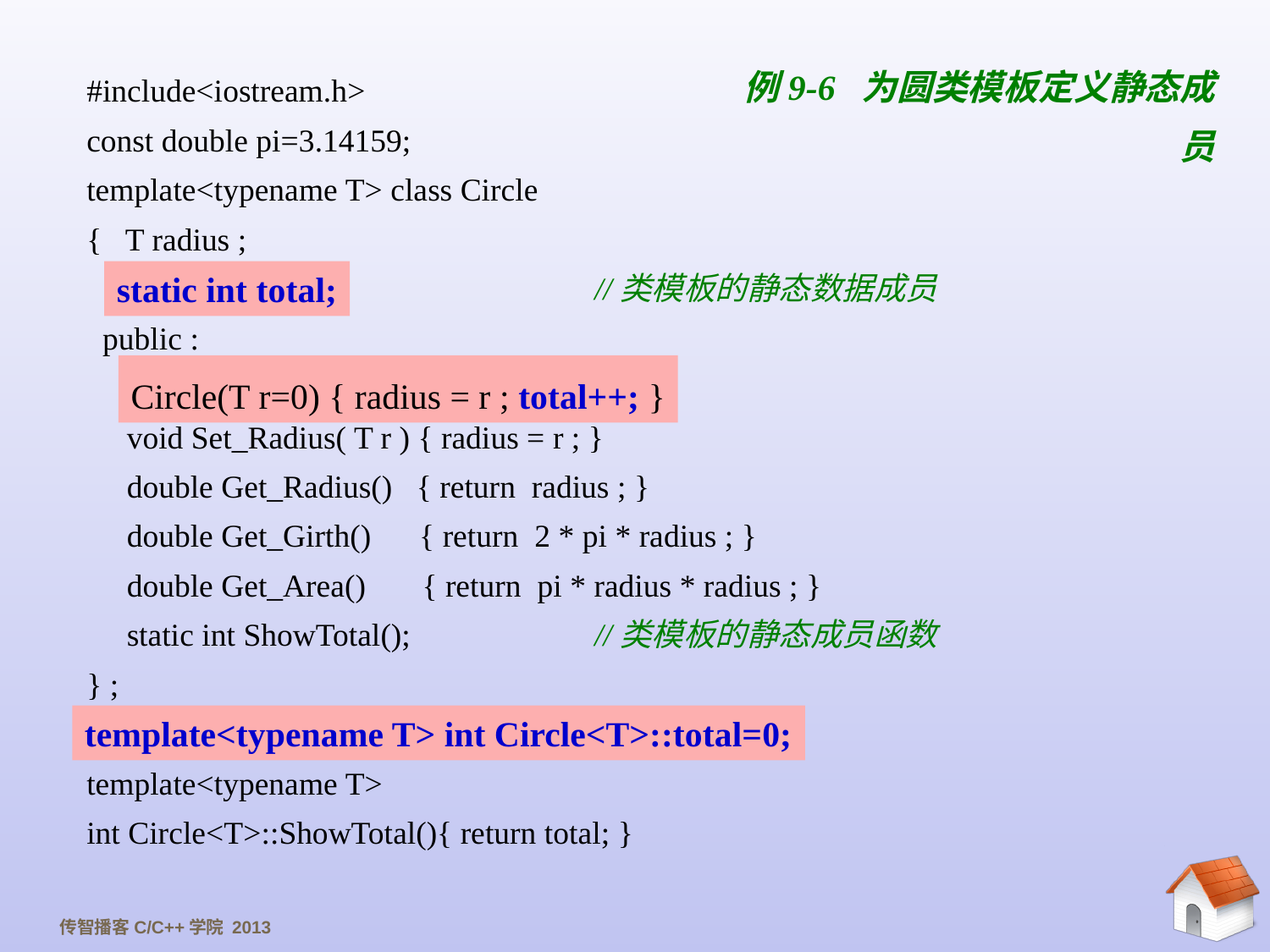

例9-6  为圆类模板定义静态成员
#include<iostream.h>
const double pi=3.14159;
template<typename T> class Circle
{   T radius ;
     static int total;			//类模板的静态数据成员
  public :
     Circle(T r=0) { radius = r ; total++; }
     void Set_Radius( T r ) { radius = r ; }
     double Get_Radius()   { return  radius ; }
     double Get_Girth()      { return  2 * pi * radius ; }
     double Get_Area()       { return  pi * radius * radius ; }
     static int ShowTotal();		//类模板的静态成员函数
} ;
template<typename T> int Circle<T>::total=0;
template<typename T>
int Circle<T>::ShowTotal(){ return total; }
static int total;
Circle(T r=0) { radius = r ; total++; }
template<typename T> int Circle<T>::total=0;